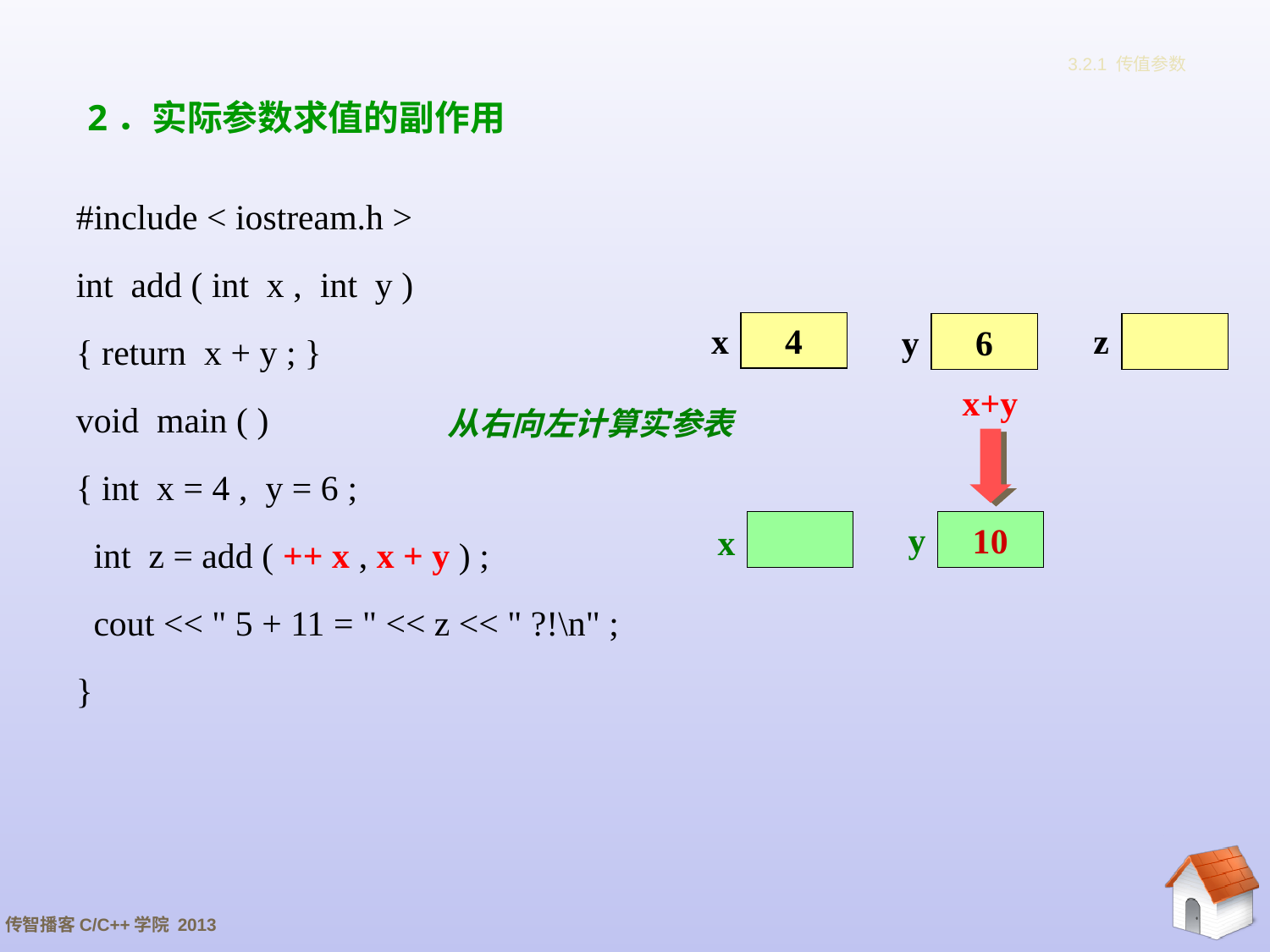

# 3.2.1 传值参数
2．实际参数求值的副作用
#include < iostream.h >
int  add ( int  x ,  int  y )
{ return  x + y ; }
void  main ( )
{ int  x = 4 ,  y = 6 ;
  int  z = add ( ++ x , x + y ) ;
  cout << " 5 + 11 = " << z << " ?!\n" ;
}
x

z
y
4
6
x+y
从右向左计算实参表

y
x

10